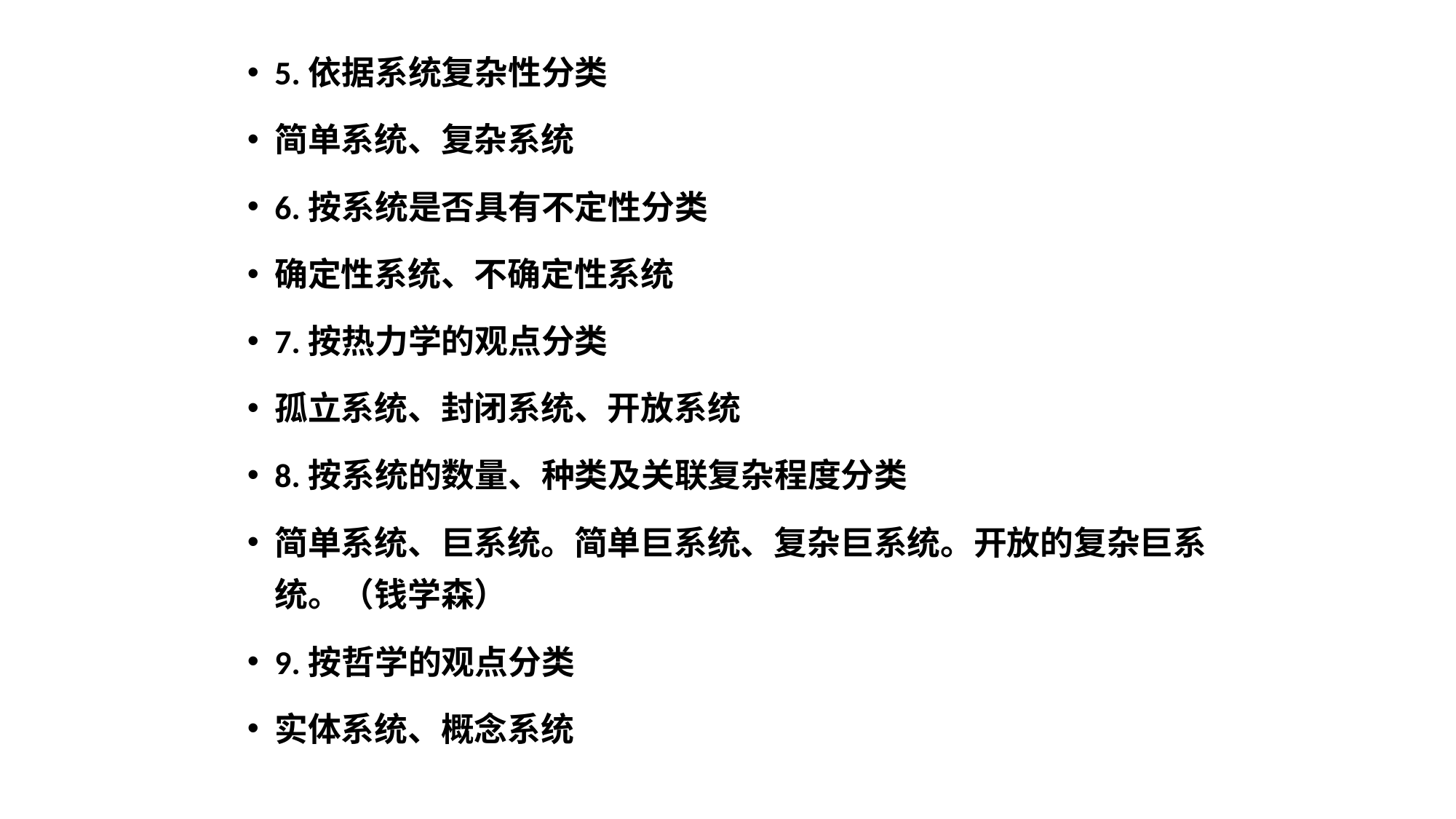

5.依据系统复杂性分类
简单系统、复杂系统
6.按系统是否具有不定性分类
确定性系统、不确定性系统
7.按热力学的观点分类
孤立系统、封闭系统、开放系统
8.按系统的数量、种类及关联复杂程度分类
简单系统、巨系统。简单巨系统、复杂巨系统。开放的复杂巨系统。（钱学森）
9.按哲学的观点分类
实体系统、概念系统